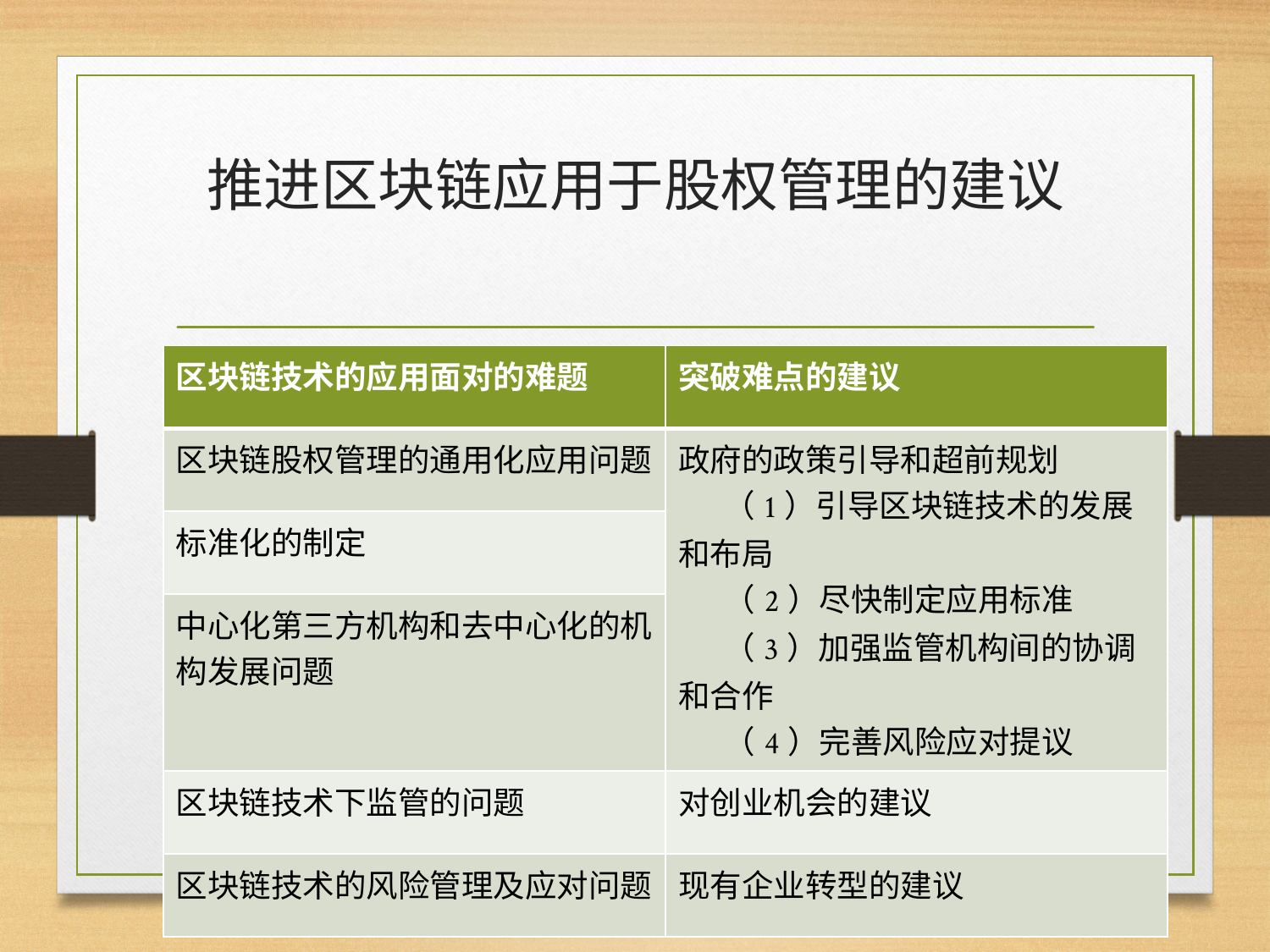

# 推进区块链应用于股权管理的建议
| 区块链技术的应用面对的难题 | 突破难点的建议 |
| --- | --- |
| 区块链股权管理的通用化应用问题 | 政府的政策引导和超前规划 （1）引导区块链技术的发展和布局 （2）尽快制定应用标准 （3）加强监管机构间的协调和合作 （4）完善风险应对提议 |
| 标准化的制定 |  |
| 中心化第三方机构和去中心化的机构发展问题 |  |
| 区块链技术下监管的问题 | 对创业机会的建议 |
| 区块链技术的风险管理及应对问题 | 现有企业转型的建议 |